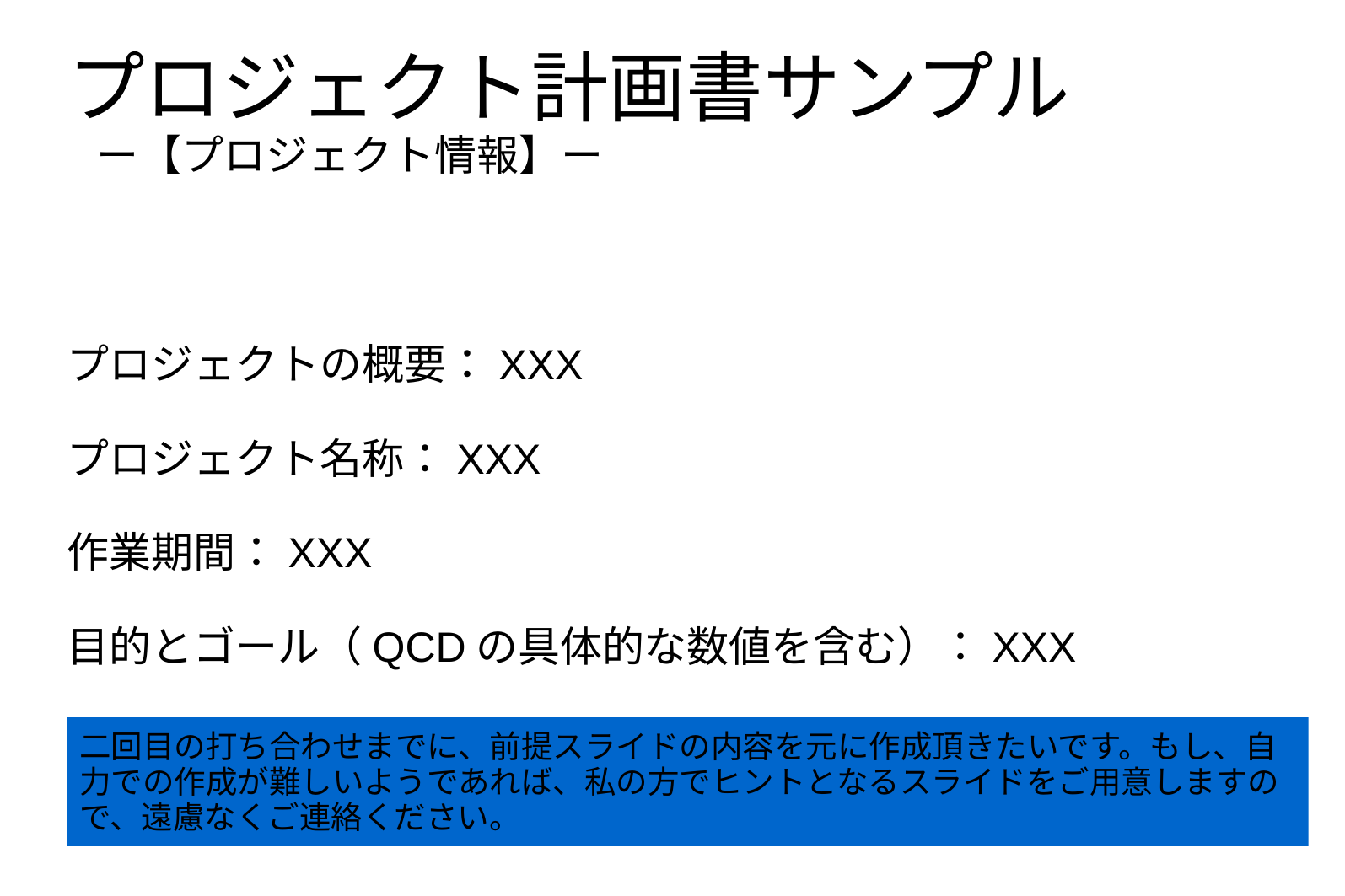

# プロジェクト計画書サンプル ー【プロジェクト情報】ー
プロジェクトの概要：XXX

プロジェクト名称：XXX

作業期間：XXX

目的とゴール（QCDの具体的な数値を含む）：XXX
二回目の打ち合わせまでに、前提スライドの内容を元に作成頂きたいです。もし、自力での作成が難しいようであれば、私の方でヒントとなるスライドをご用意しますので、遠慮なくご連絡ください。